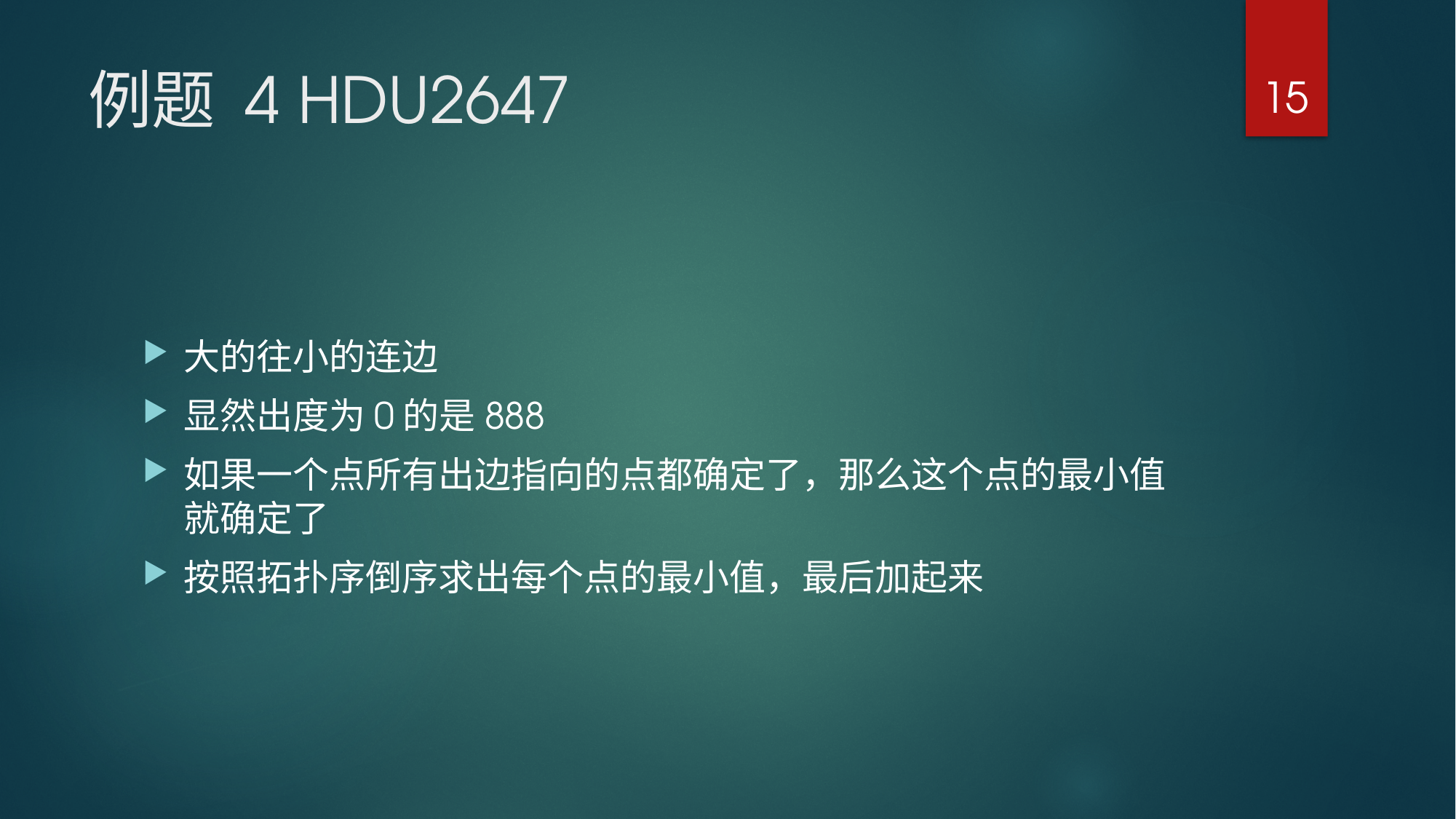

15
# 例题 4 HDU2647
大的往小的连边
显然出度为0的是888
如果一个点所有出边指向的点都确定了，那么这个点的最小值就确定了
按照拓扑序倒序求出每个点的最小值，最后加起来